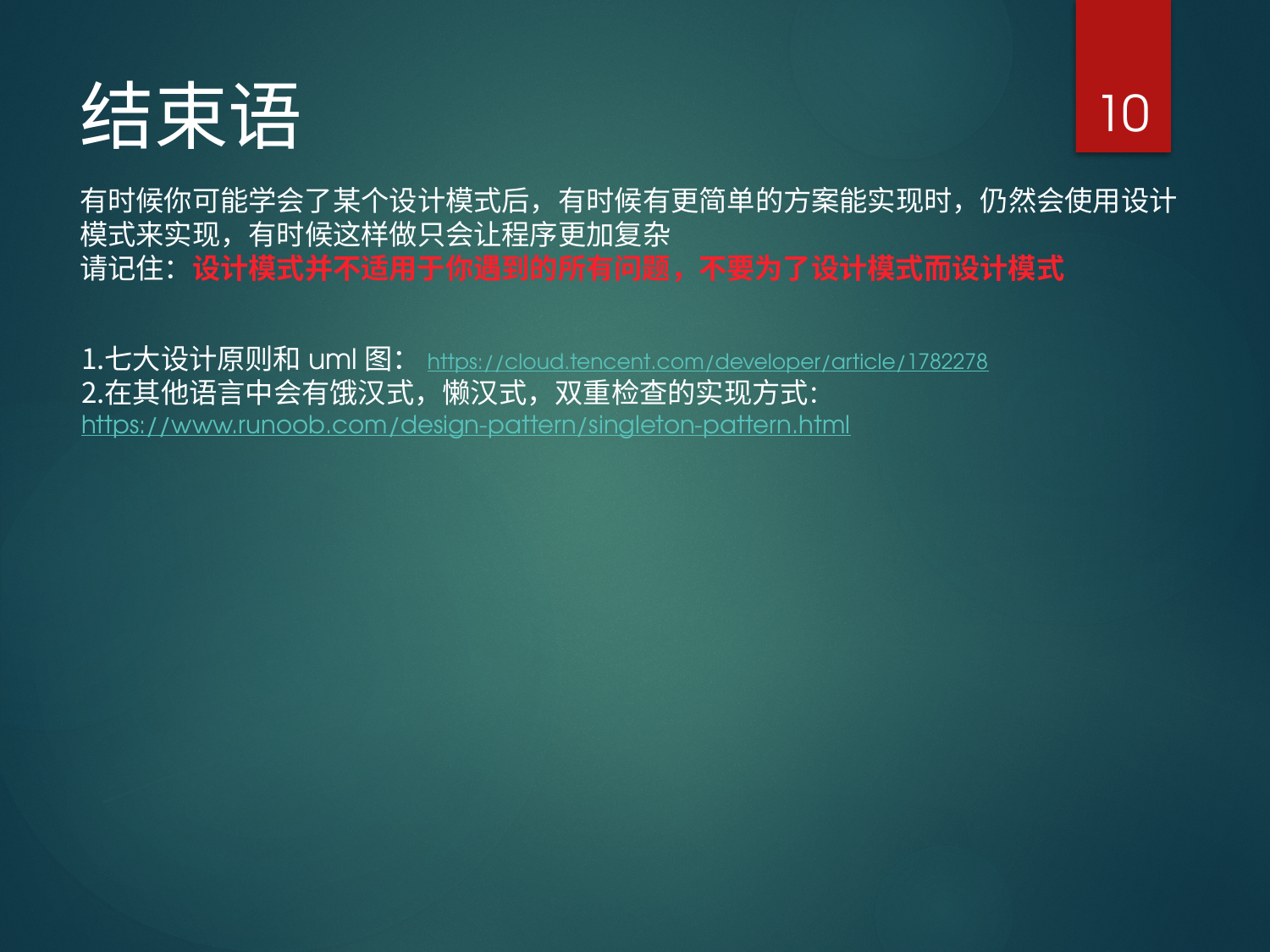

10
# 结束语
有时候你可能学会了某个设计模式后，有时候有更简单的方案能实现时，仍然会使用设计模式来实现，有时候这样做只会让程序更加复杂
请记住：设计模式并不适用于你遇到的所有问题，不要为了设计模式而设计模式
七大设计原则和uml图：https://cloud.tencent.com/developer/article/1782278
在其他语言中会有饿汉式，懒汉式，双重检查的实现方式：https://www.runoob.com/design-pattern/singleton-pattern.html